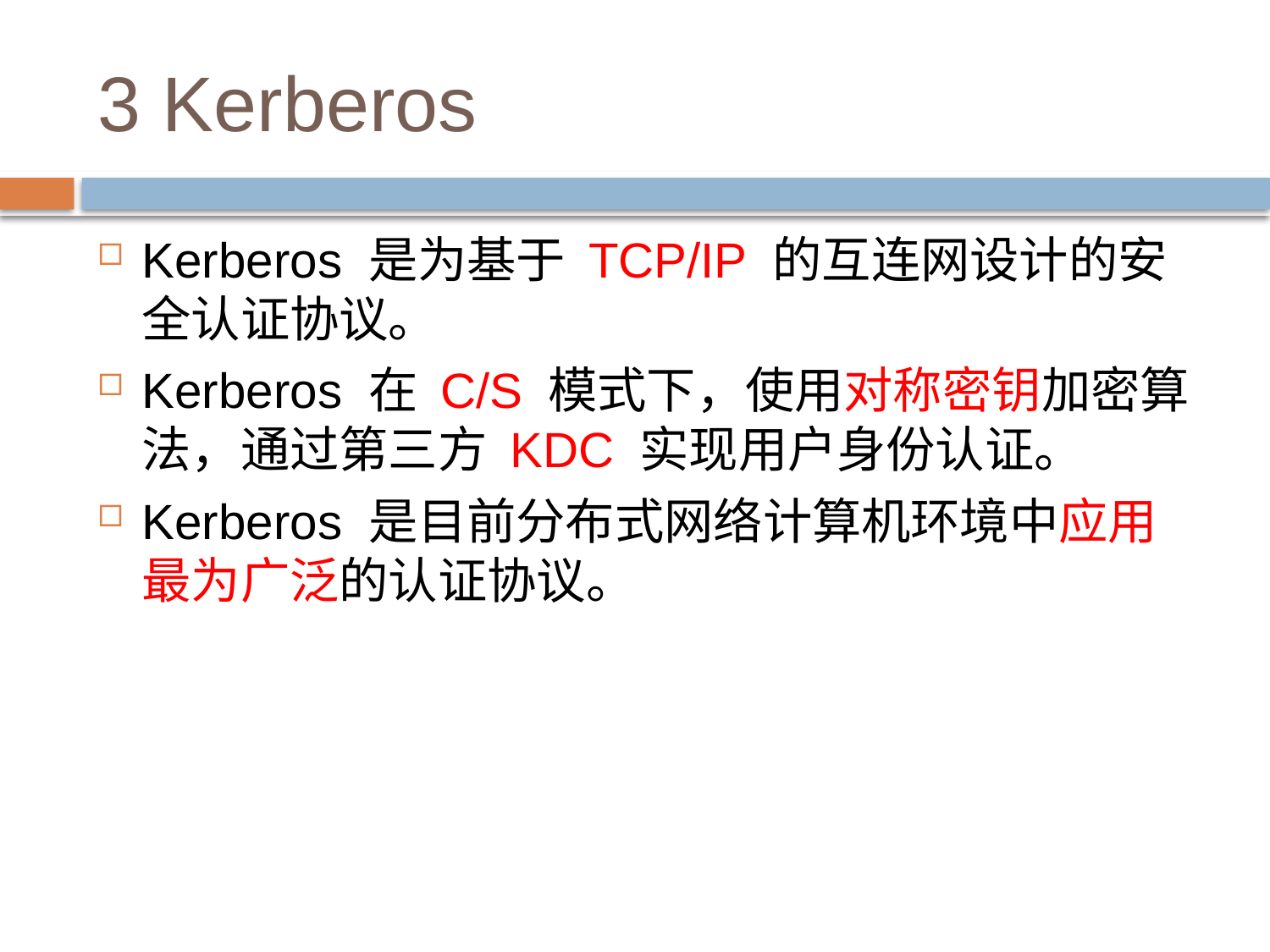

# 3 Kerberos
Kerberos 是为基于 TCP/IP 的互连网设计的安全认证协议。
Kerberos 在 C/S 模式下，使用对称密钥加密算法，通过第三方 KDC 实现用户身份认证。
Kerberos 是目前分布式网络计算机环境中应用最为广泛的认证协议。